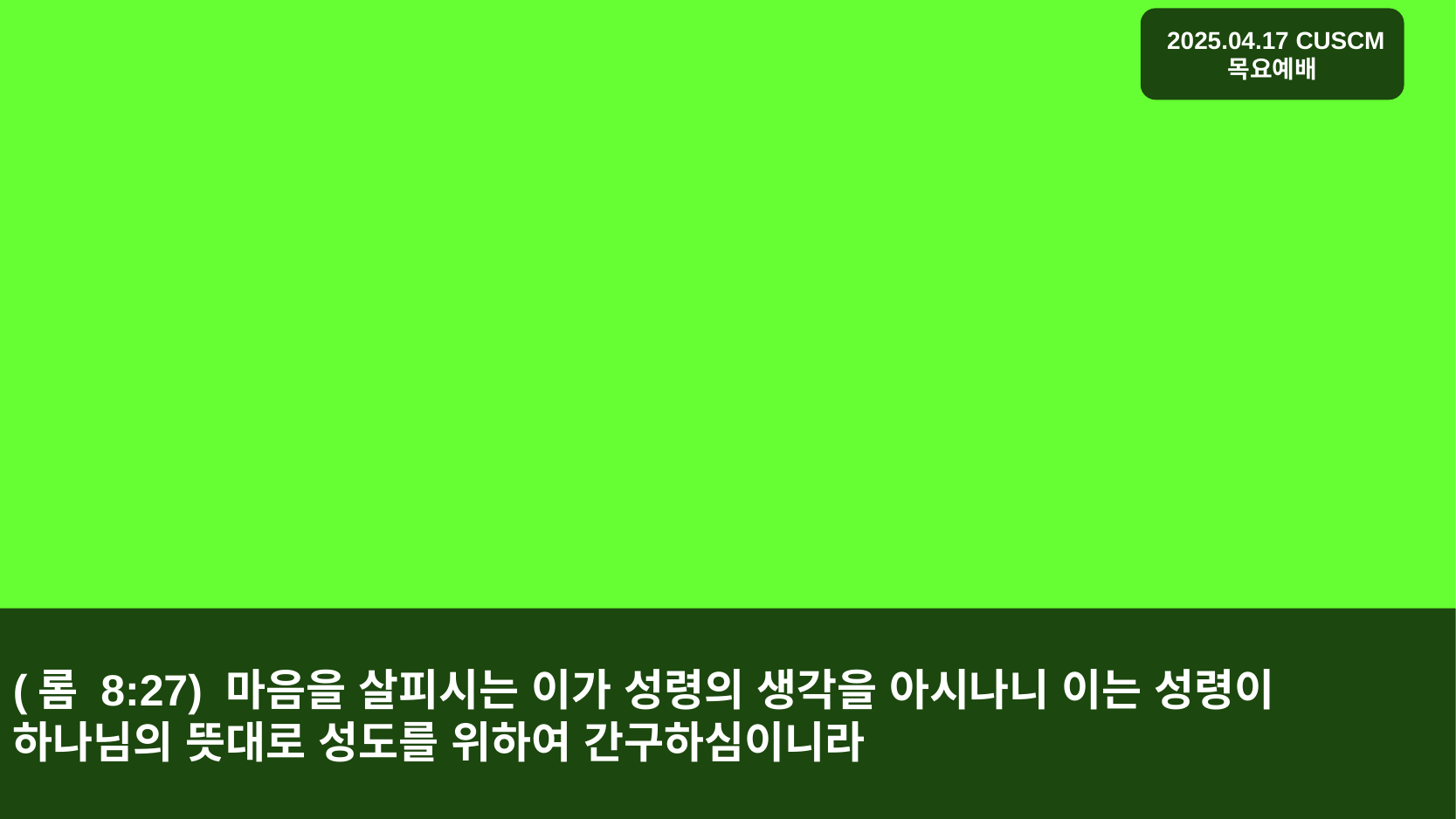

# (롬 8:27) 마음을 살피시는 이가 성령의 생각을 아시나니 이는 성령이 하나님의 뜻대로 성도를 위하여 간구하심이니라